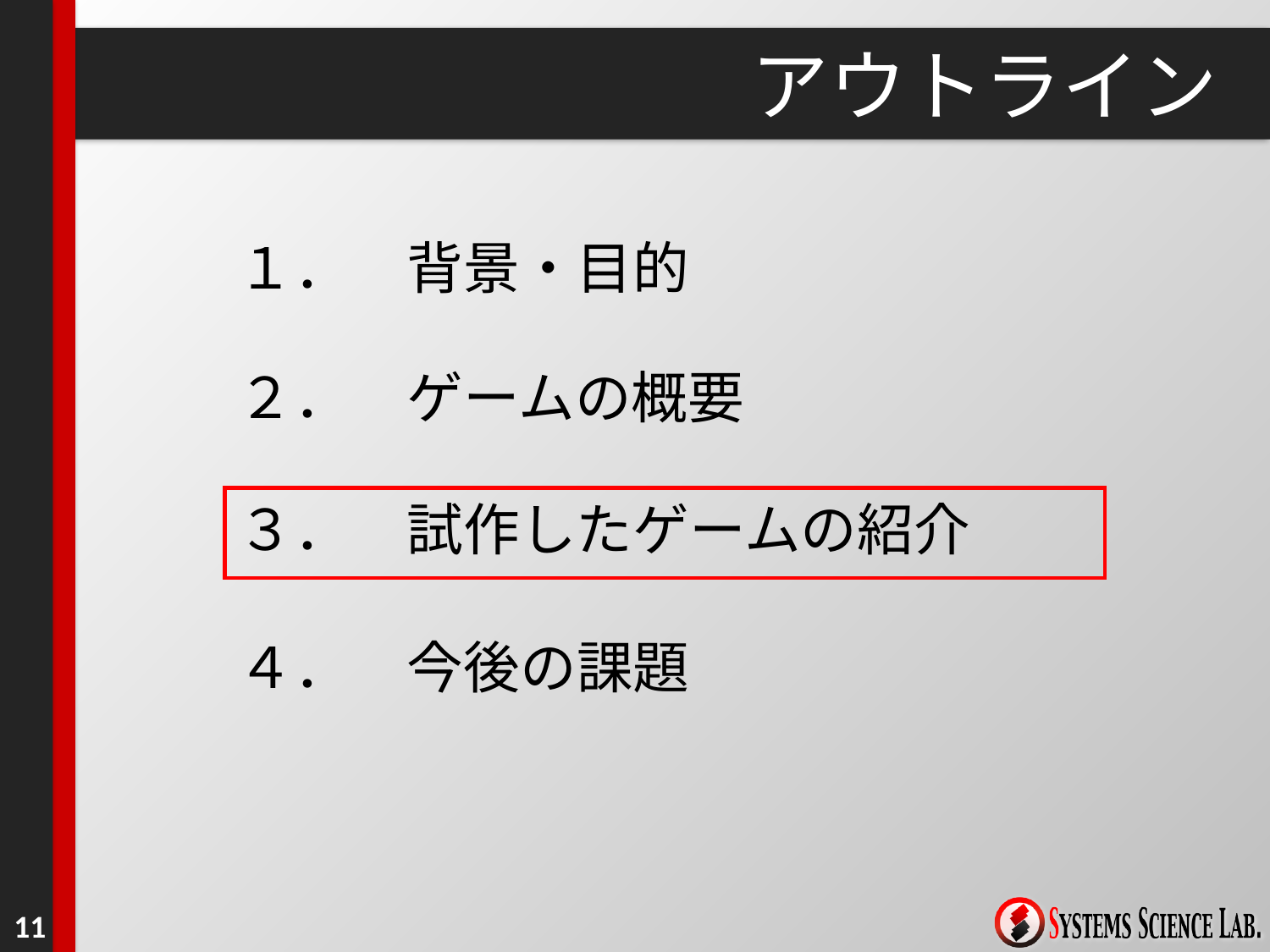

# アウトライン
１．　背景・目的
２．　ゲームの概要
３．　試作したゲームの紹介
４．　今後の課題
11